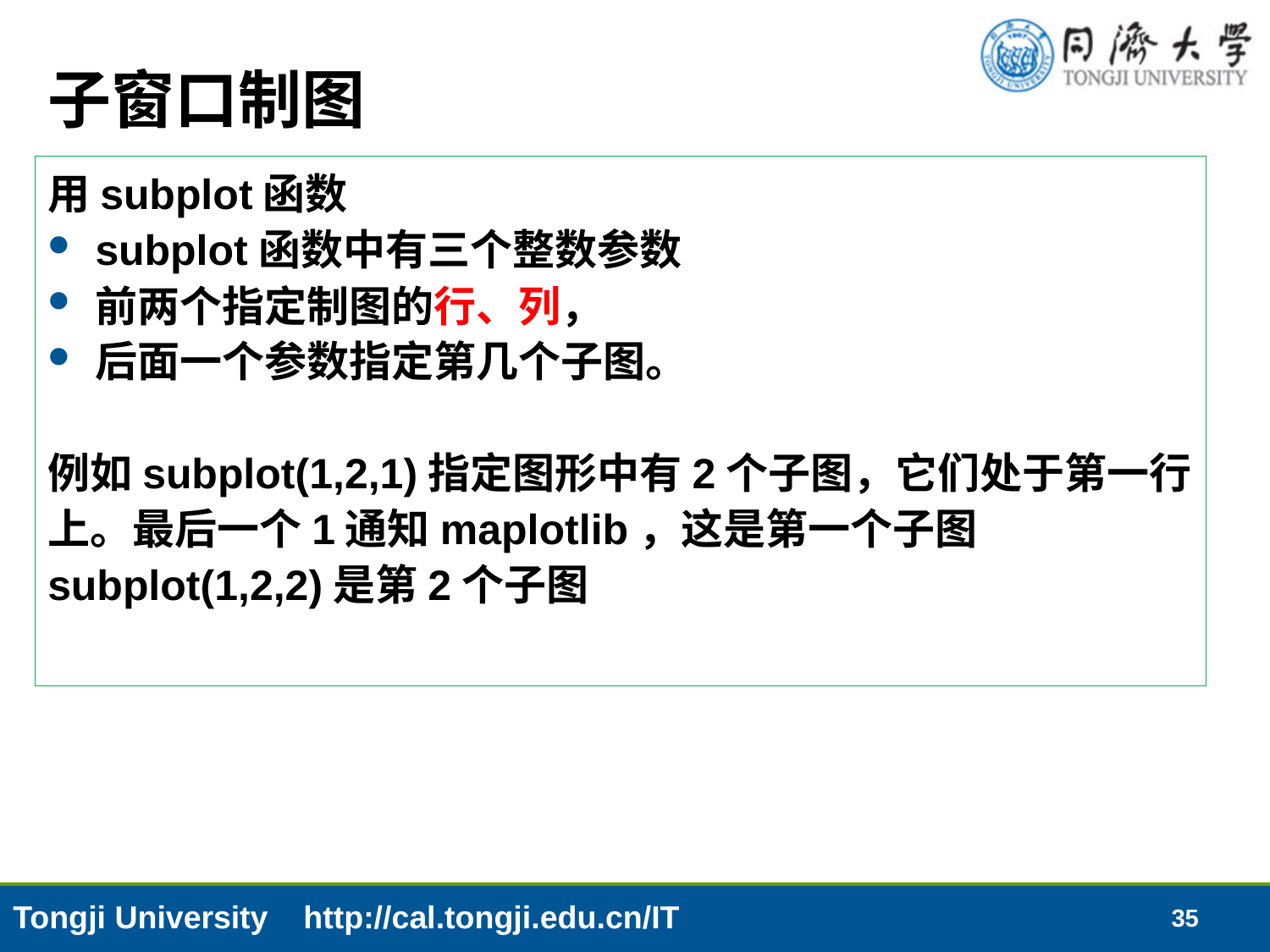

# 子窗口制图
用subplot函数
subplot函数中有三个整数参数
前两个指定制图的行、列，
后面一个参数指定第几个子图。

例如subplot(1,2,1)指定图形中有2个子图，它们处于第一行上。最后一个1通知maplotlib，这是第一个子图
subplot(1,2,2)是第2个子图